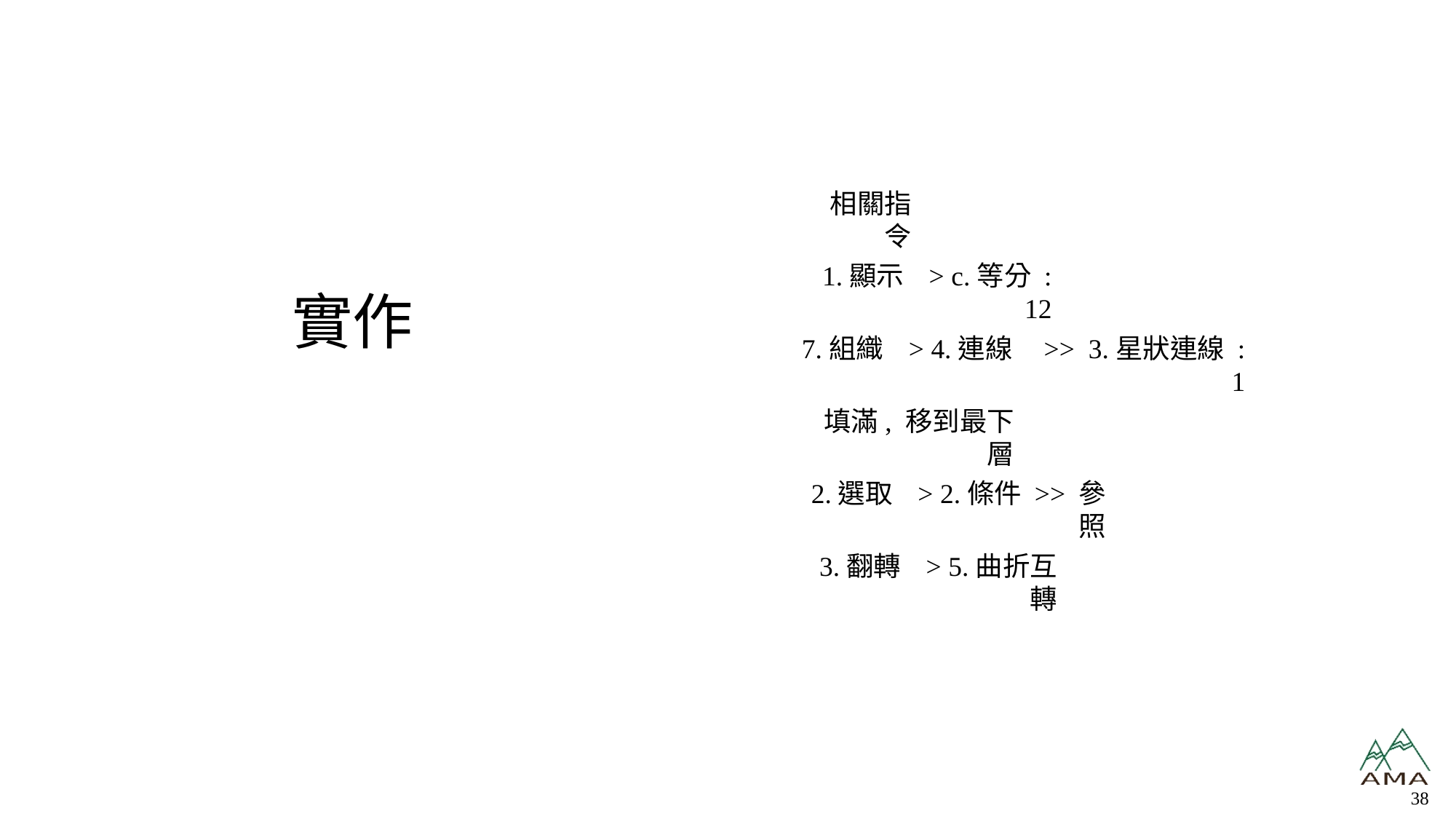

# 實作
相關指令
1.顯示   > c.等分 : 12
7.組織   > 4.連線    >>  3.星狀連線 : 1
填滿, 移到最下層

2.選取   > 2.條件 >> 參照
3.翻轉   > 5.曲折互轉
38